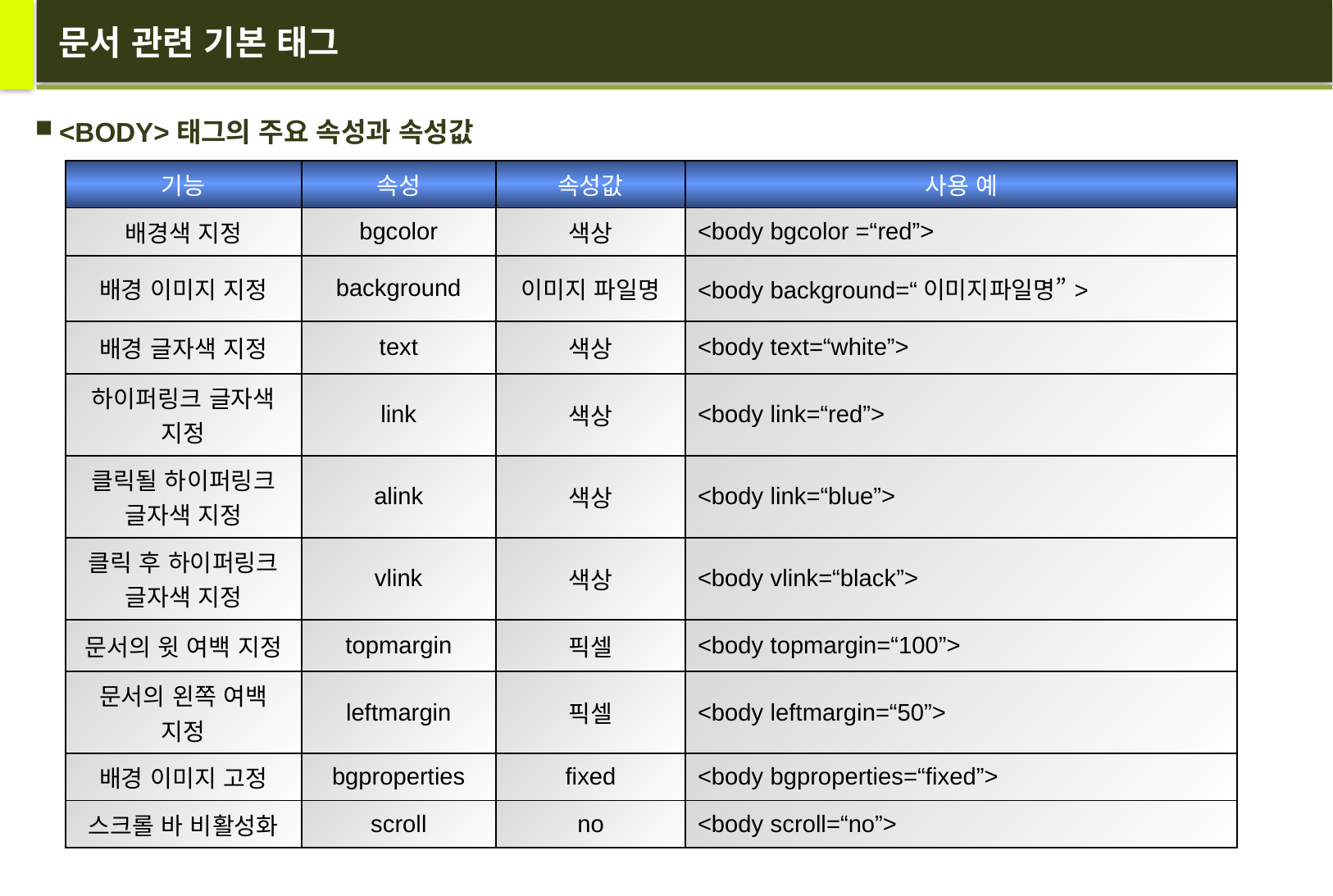

# 문서 관련 기본 태그
<BODY>태그의 주요 속성과 속성값
| 기능 | 속성 | 속성값 | 사용 예 |
| --- | --- | --- | --- |
| 배경색 지정 | bgcolor | 색상 | <body bgcolor =“red”> |
| 배경 이미지 지정 | background | 이미지 파일명 | <body background=“이미지파일명”> |
| 배경 글자색 지정 | text | 색상 | <body text=“white”> |
| 하이퍼링크 글자색 지정 | link | 색상 | <body link=“red”> |
| 클릭될 하이퍼링크 글자색 지정 | alink | 색상 | <body link=“blue”> |
| 클릭 후 하이퍼링크 글자색 지정 | vlink | 색상 | <body vlink=“black”> |
| 문서의 윗 여백 지정 | topmargin | 픽셀 | <body topmargin=“100”> |
| 문서의 왼쪽 여백 지정 | leftmargin | 픽셀 | <body leftmargin=“50”> |
| 배경 이미지 고정 | bgproperties | fixed | <body bgproperties=“fixed”> |
| 스크롤 바 비활성화 | scroll | no | <body scroll=“no”> |